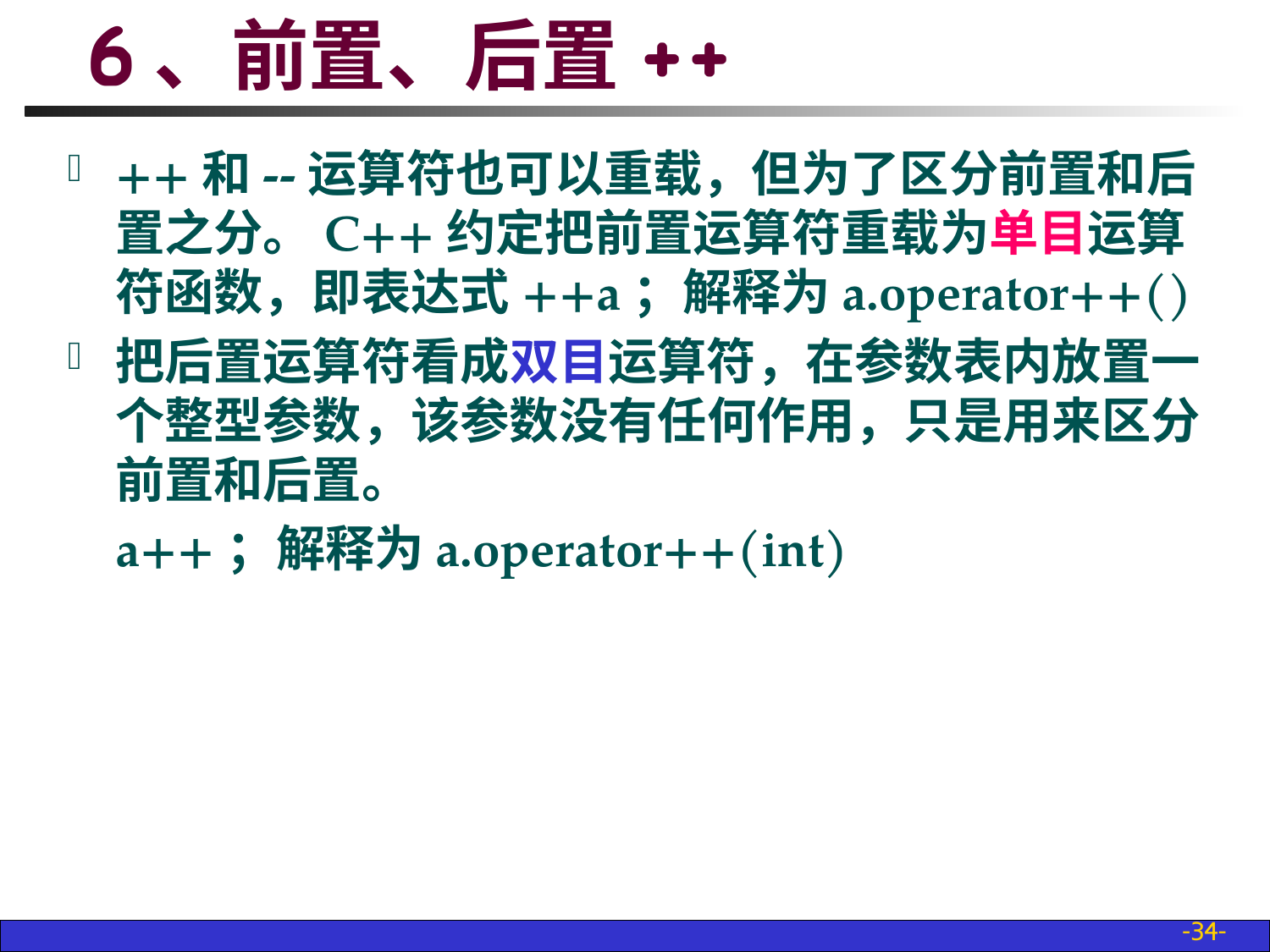

# 6、前置、后置++
++和--运算符也可以重载，但为了区分前置和后置之分。C++约定把前置运算符重载为单目运算符函数，即表达式++a；解释为a.operator++()
把后置运算符看成双目运算符，在参数表内放置一个整型参数，该参数没有任何作用，只是用来区分前置和后置。
	a++；解释为a.operator++(int)
-34-